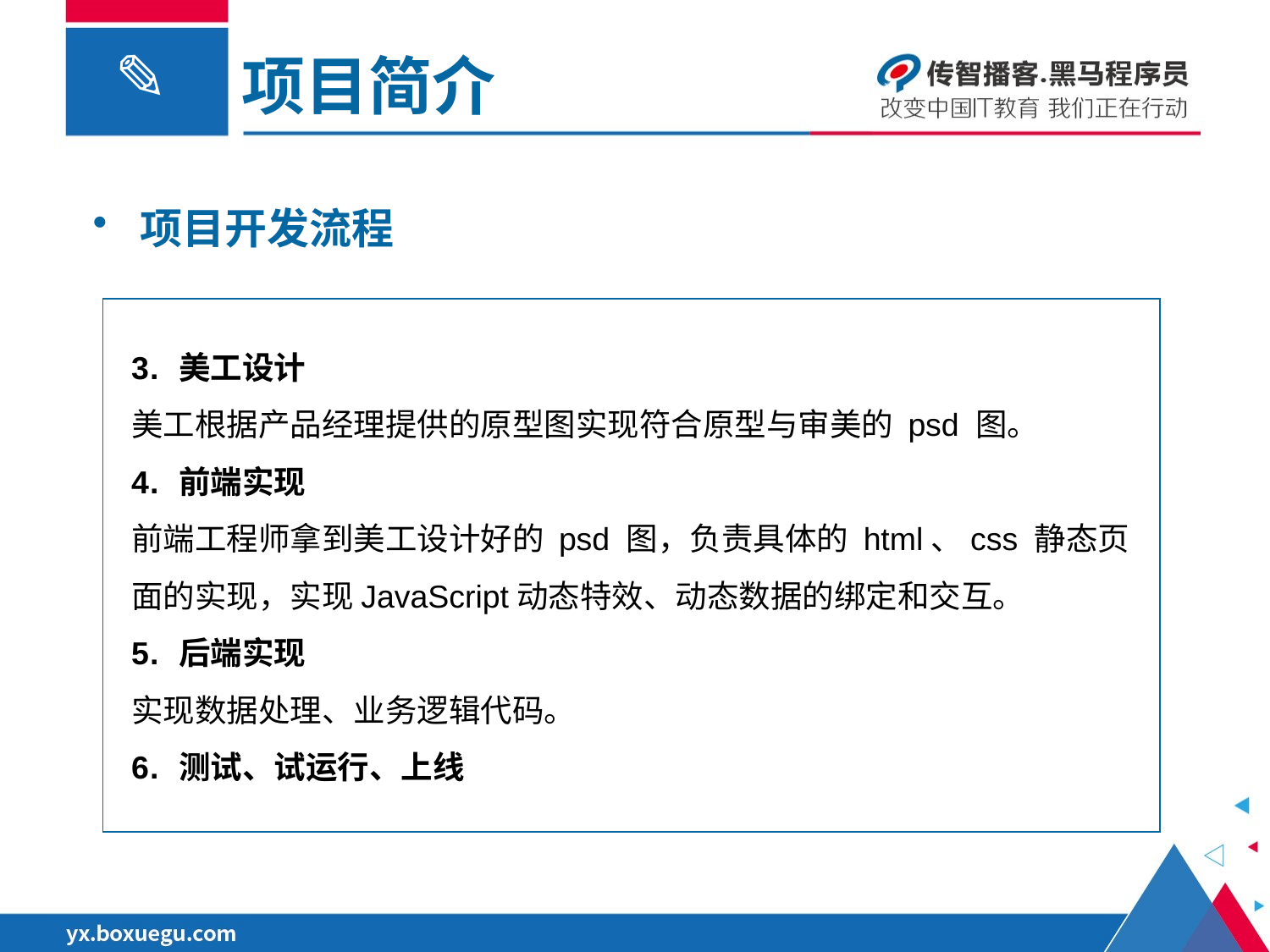

项目简介
项目开发流程

美工设计
美工根据产品经理提供的原型图实现符合原型与审美的 psd 图。
前端实现
前端工程师拿到美工设计好的 psd 图，负责具体的 html、css 静态页面的实现，实现JavaScript动态特效、动态数据的绑定和交互。
后端实现
实现数据处理、业务逻辑代码。
测试、试运行、上线